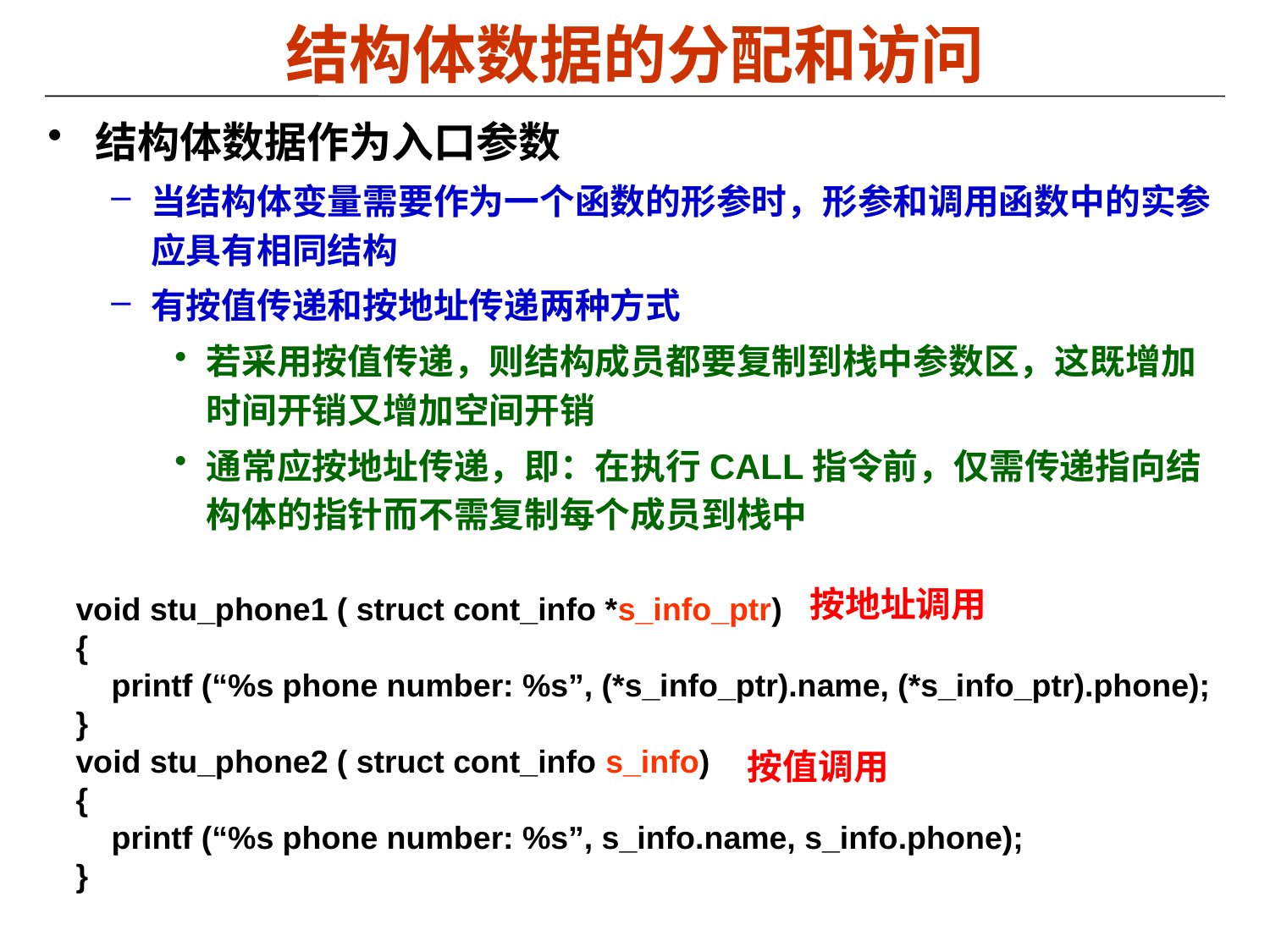

# 结构体数据的分配和访问
结构体数据作为入口参数
当结构体变量需要作为一个函数的形参时，形参和调用函数中的实参应具有相同结构
有按值传递和按地址传递两种方式
若采用按值传递，则结构成员都要复制到栈中参数区，这既增加时间开销又增加空间开销
通常应按地址传递，即：在执行CALL指令前，仅需传递指向结构体的指针而不需复制每个成员到栈中
按地址调用
void stu_phone1 ( struct cont_info *s_info_ptr)
{
    printf (“%s phone number: %s”, (*s_info_ptr).name, (*s_info_ptr).phone);
}
void stu_phone2 ( struct cont_info s_info)
{
    printf (“%s phone number: %s”, s_info.name, s_info.phone);
}
按值调用